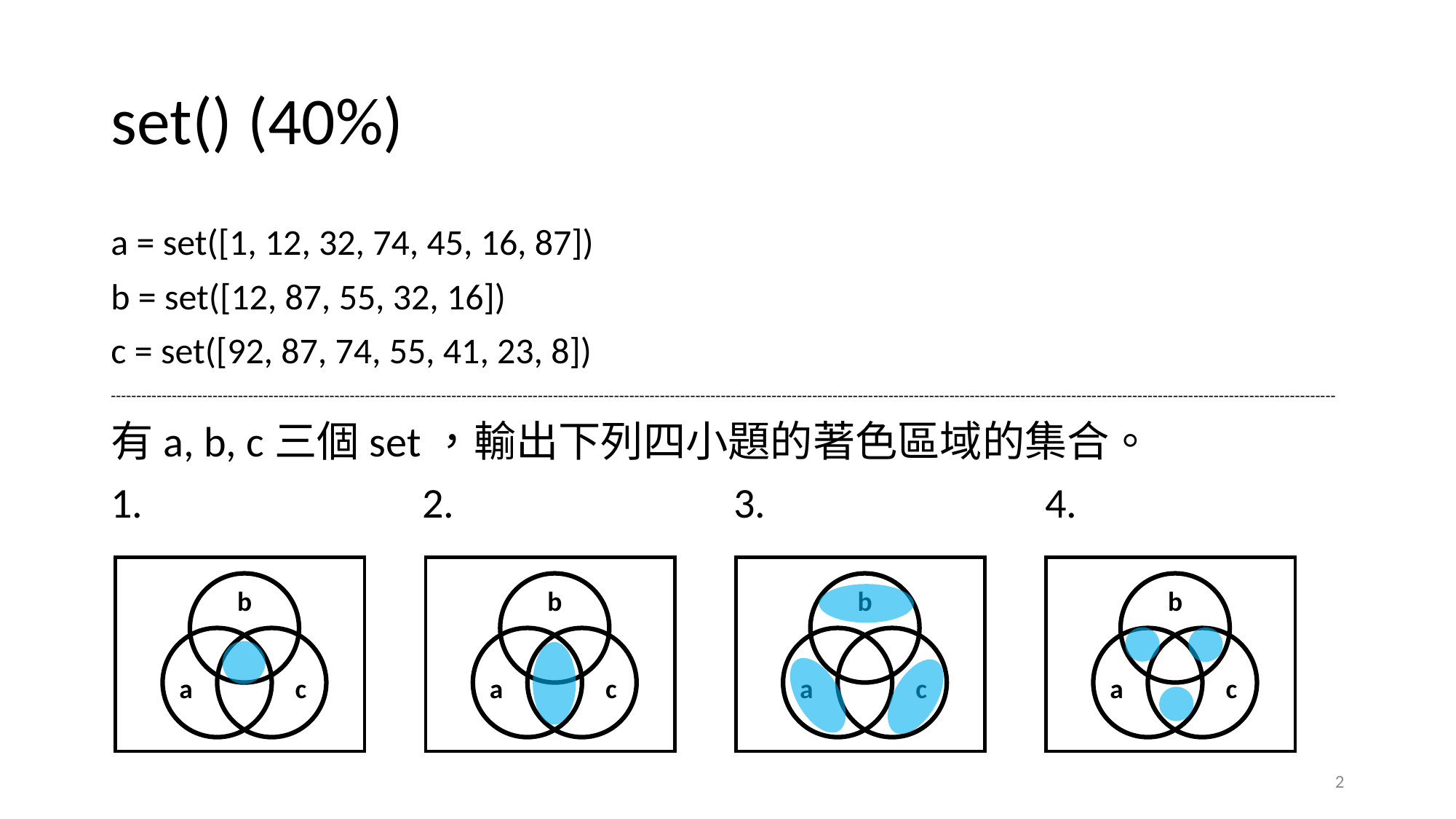

# set() (40%)
a = set([1, 12, 32, 74, 45, 16, 87])
b = set([12, 87, 55, 32, 16])
c = set([92, 87, 74, 55, 41, 23, 8])
-------------------------------------------------------------------------------------------------------------------------------------------------------------------------------------------------------------------------------------------------
有a, b, c三個set，輸出下列四小題的著色區域的集合。
1.                             2.                             3.                             4.

b
a
c

b
a
c

b
a
c

b
a
c

2